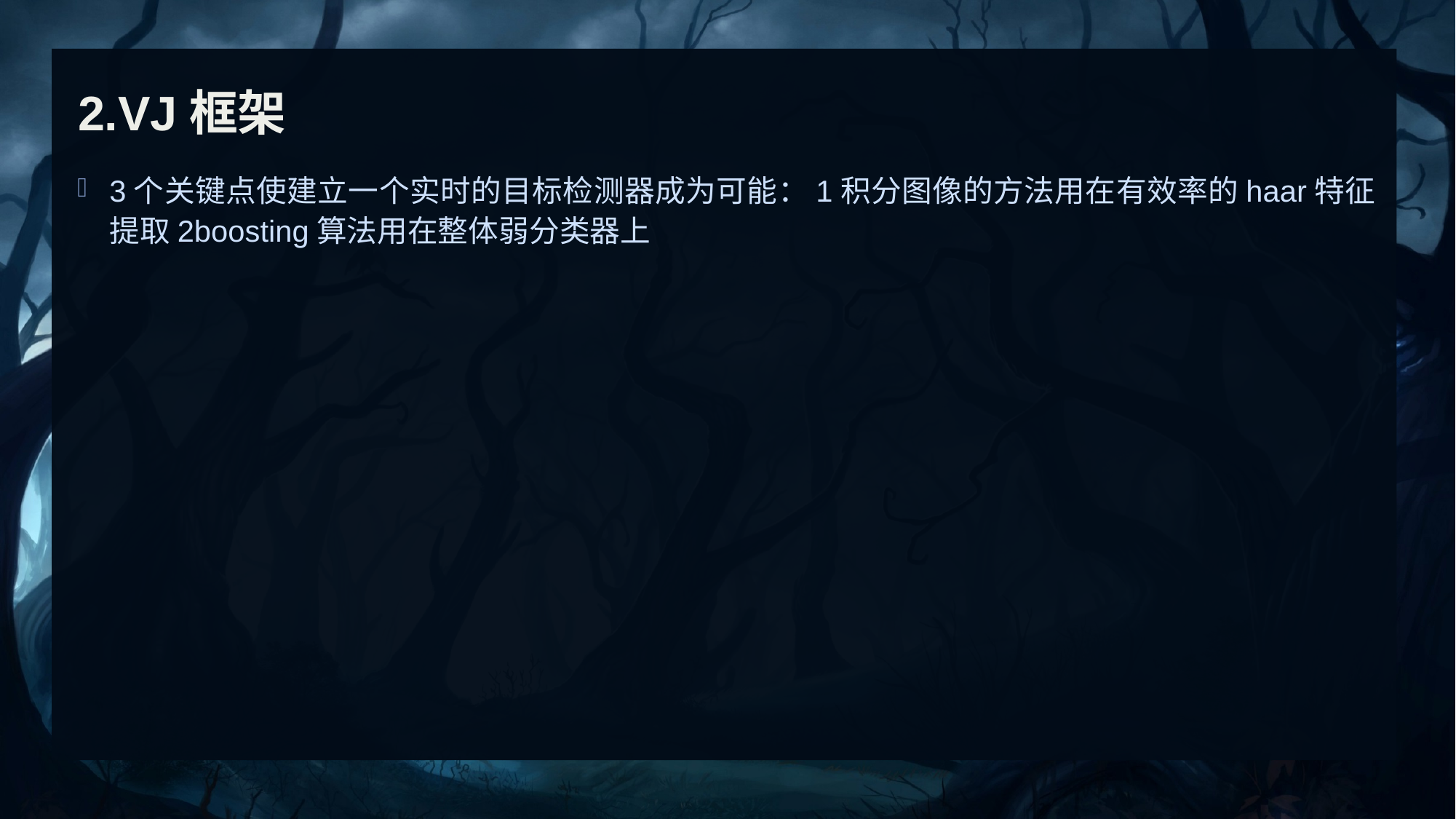

# 2.VJ框架
3个关键点使建立一个实时的目标检测器成为可能：1积分图像的方法用在有效率的haar特征提取2boosting算法用在整体弱分类器上